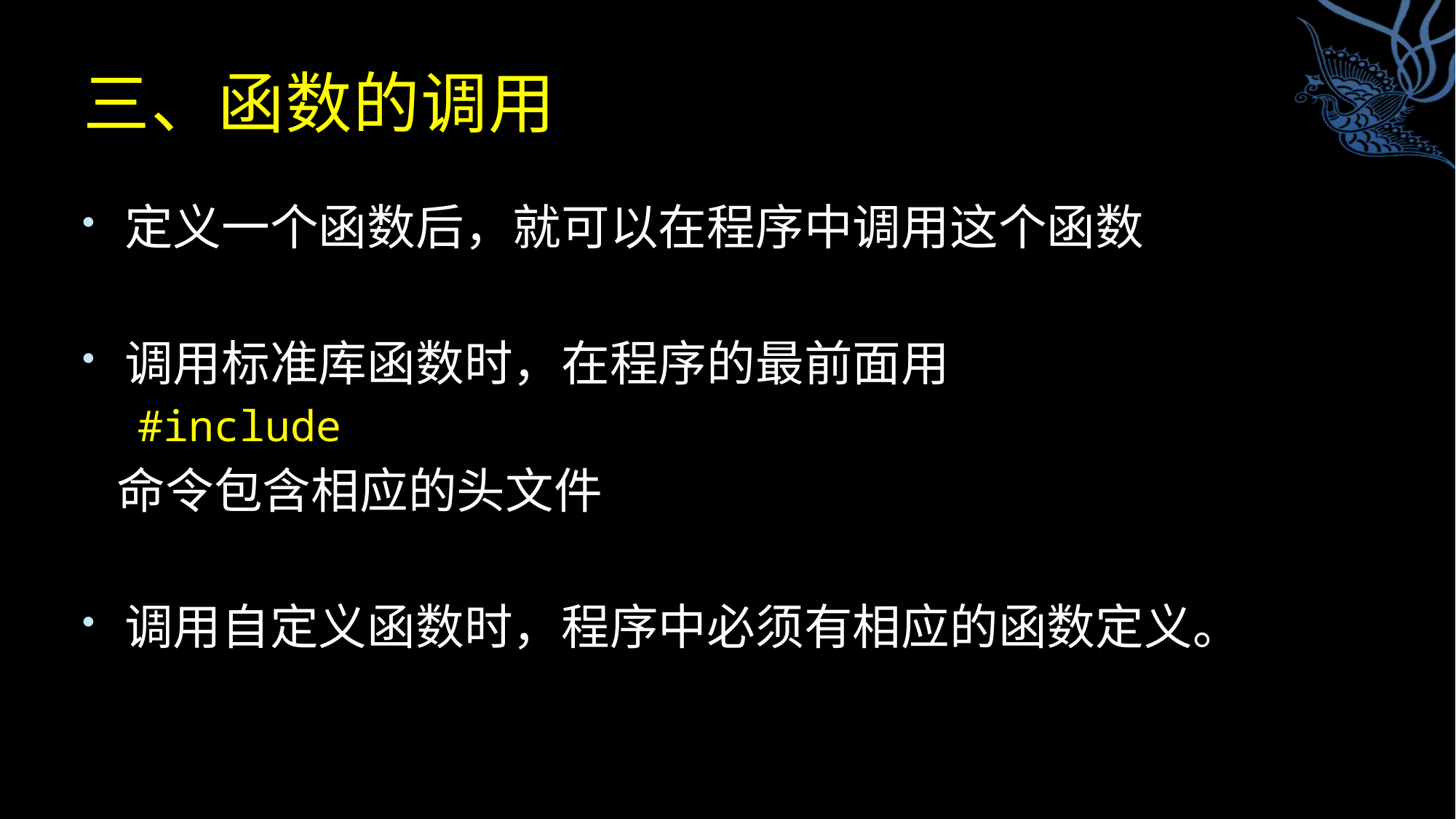

# 三、函数的调用
定义一个函数后，就可以在程序中调用这个函数

调用标准库函数时，在程序的最前面用
#include
  命令包含相应的头文件

调用自定义函数时，程序中必须有相应的函数定义。